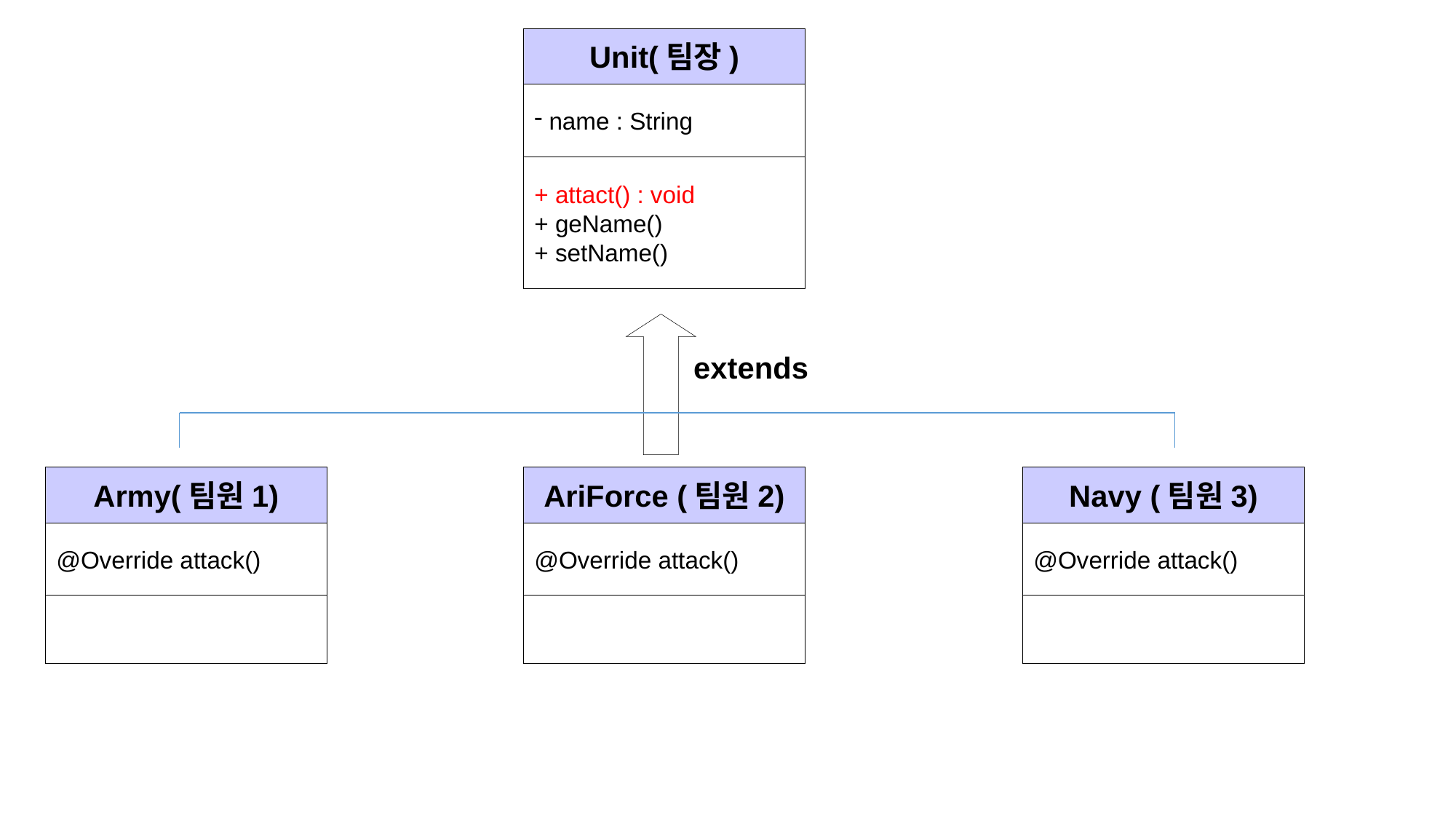

Unit(팀장)
 name : String
+ attact() : void
+ geName()
+ setName()

extends
Army(팀원1)
AriForce (팀원2)
Navy (팀원3)
@Override attack()
@Override attack()
@Override attack()